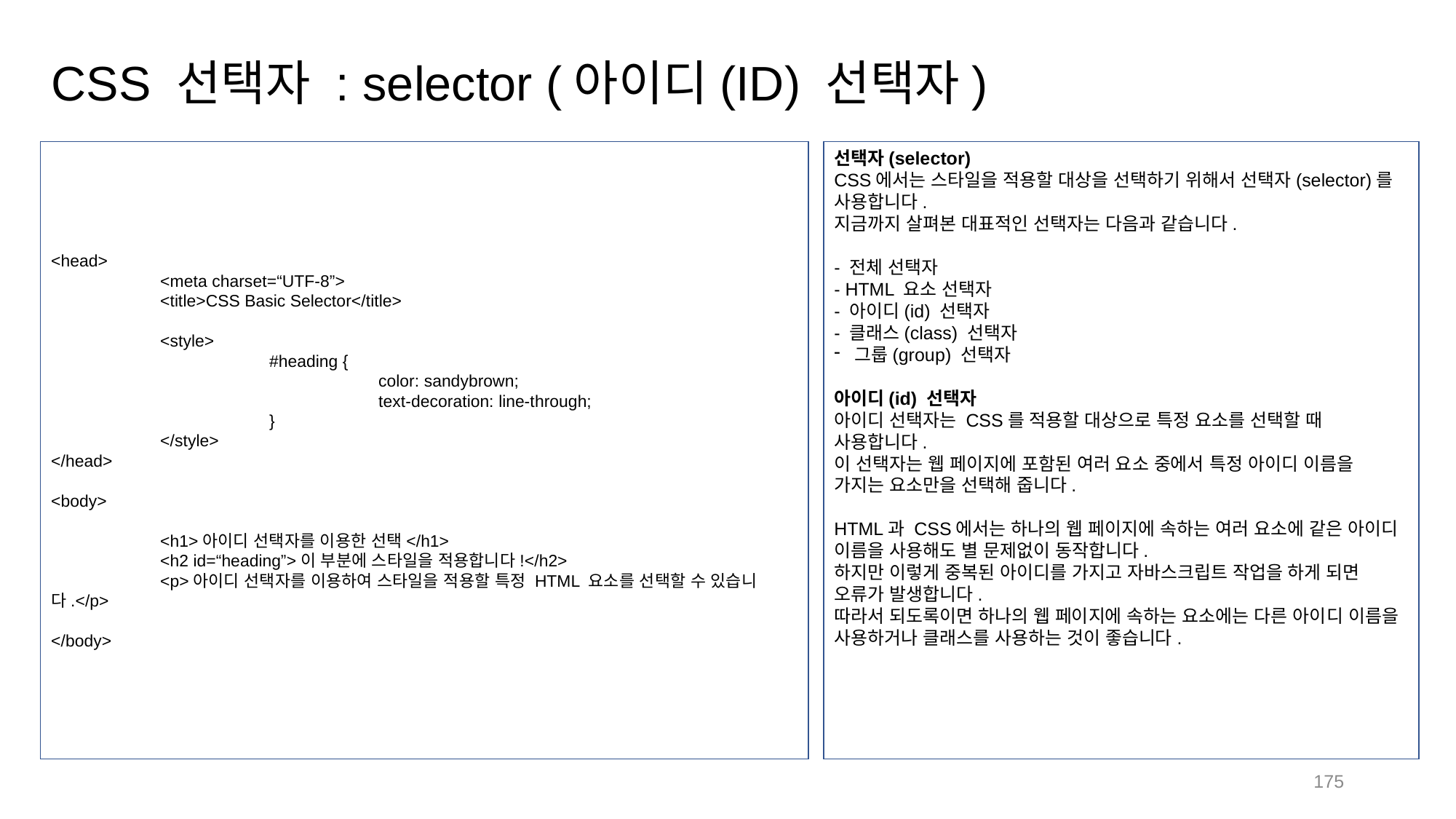

# CSS 선택자 : selector (아이디(ID) 선택자)
<head>
	<meta charset=“UTF-8”>
	<title>CSS Basic Selector</title>

	<style>
		#heading {
			color: sandybrown;
			text-decoration: line-through;
		}
	</style>
</head>

<body>

	<h1>아이디 선택자를 이용한 선택</h1>
	<h2 id=“heading”>이 부분에 스타일을 적용합니다!</h2>
	<p>아이디 선택자를 이용하여 스타일을 적용할 특정 HTML 요소를 선택할 수 있습니다.</p>

</body>
선택자(selector)
CSS에서는 스타일을 적용할 대상을 선택하기 위해서 선택자(selector)를 사용합니다.
지금까지 살펴본 대표적인 선택자는 다음과 같습니다.

- 전체 선택자
- HTML 요소 선택자
- 아이디(id) 선택자
- 클래스(class) 선택자
그룹(group) 선택자

아이디(id) 선택자
아이디 선택자는 CSS를 적용할 대상으로 특정 요소를 선택할 때 사용합니다.
이 선택자는 웹 페이지에 포함된 여러 요소 중에서 특정 아이디 이름을 가지는 요소만을 선택해 줍니다.

HTML과 CSS에서는 하나의 웹 페이지에 속하는 여러 요소에 같은 아이디 이름을 사용해도 별 문제없이 동작합니다.
하지만 이렇게 중복된 아이디를 가지고 자바스크립트 작업을 하게 되면 오류가 발생합니다.
따라서 되도록이면 하나의 웹 페이지에 속하는 요소에는 다른 아이디 이름을 사용하거나 클래스를 사용하는 것이 좋습니다.

175